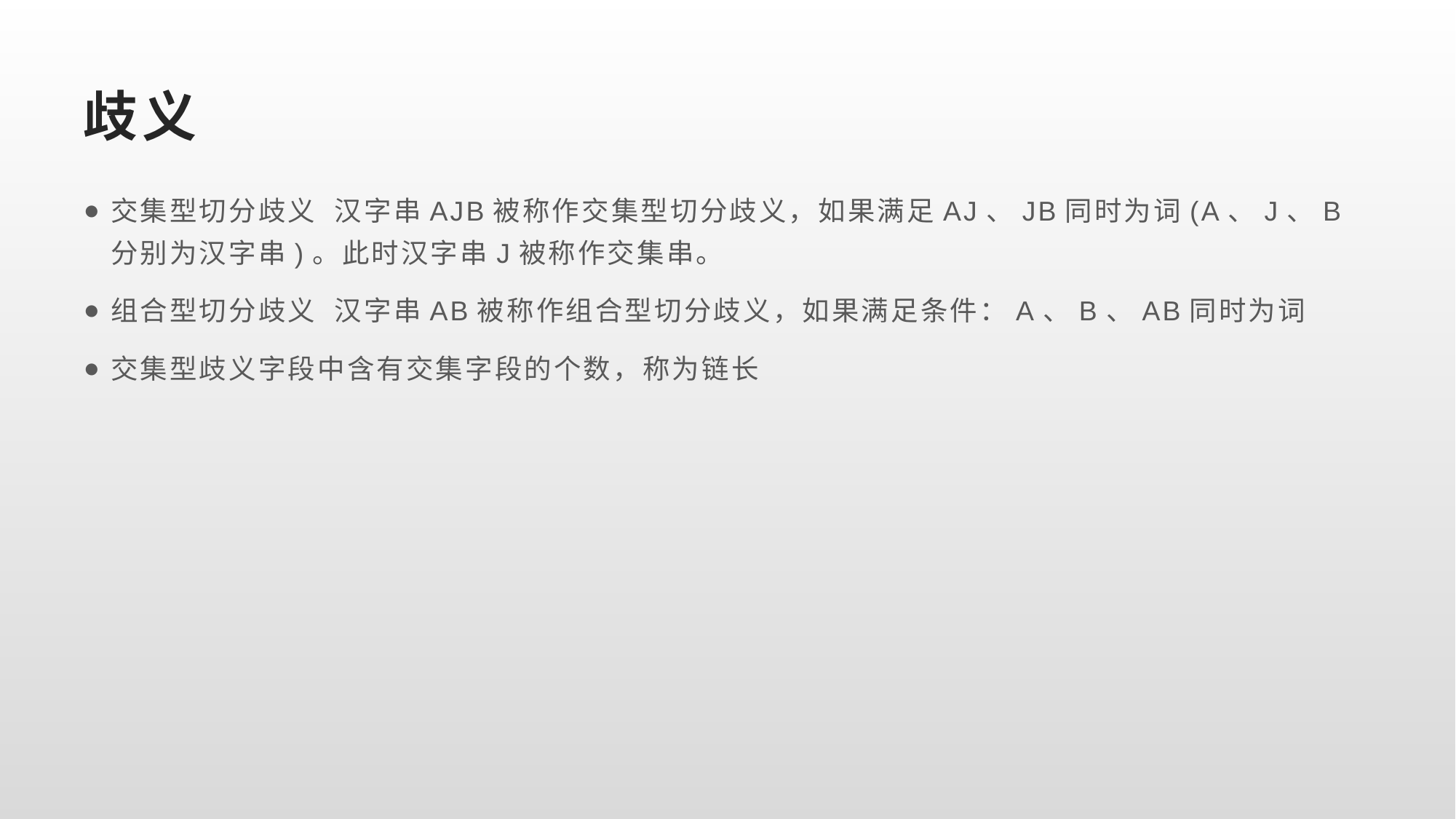

# 歧义
交集型切分歧义  汉字串AJB被称作交集型切分歧义，如果满足AJ、JB同时为词(A、J、B分别为汉字串)。此时汉字串J被称作交集串。
组合型切分歧义  汉字串AB被称作组合型切分歧义，如果满足条件：A、B、AB同时为词
交集型歧义字段中含有交集字段的个数，称为链长